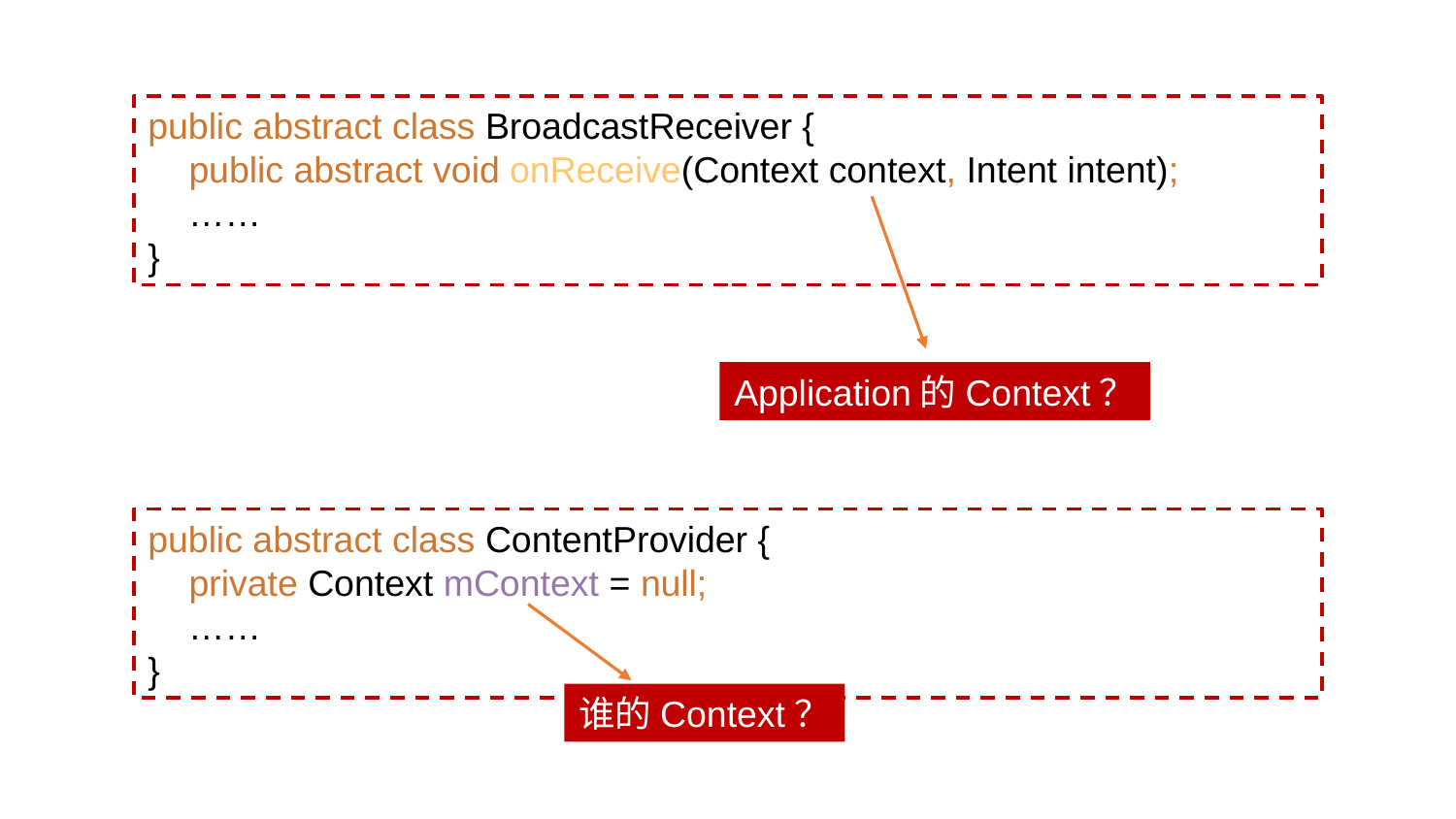

public abstract class BroadcastReceiver {
    public abstract void onReceive(Context context, Intent intent);
    ……
}
Application的Context？
public abstract class ContentProvider {
    private Context mContext = null;
    ……
}
谁的Context？